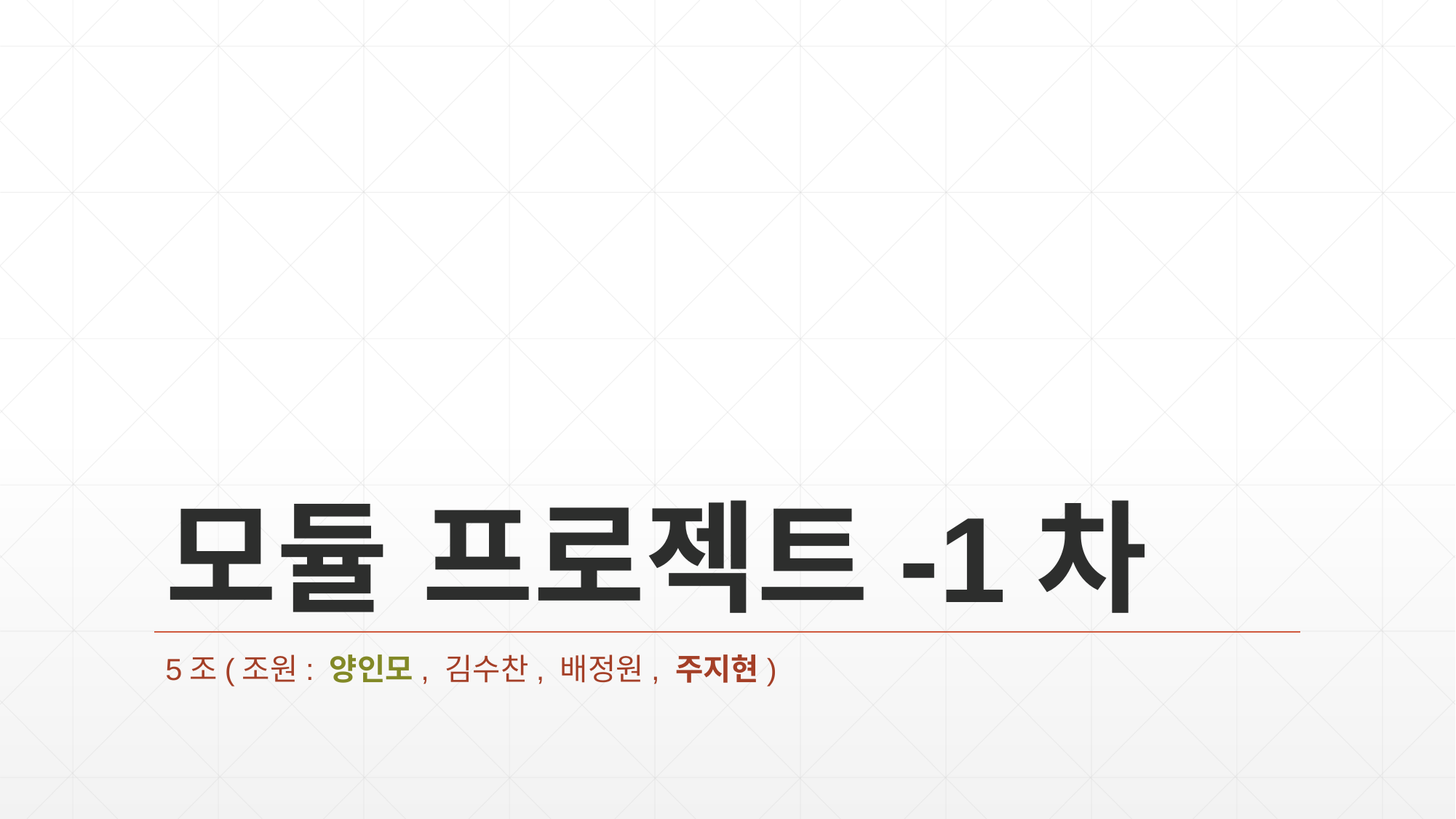

# 모듈 프로젝트-1차
5조(조원: 양인모, 김수찬, 배정원, 주지현)